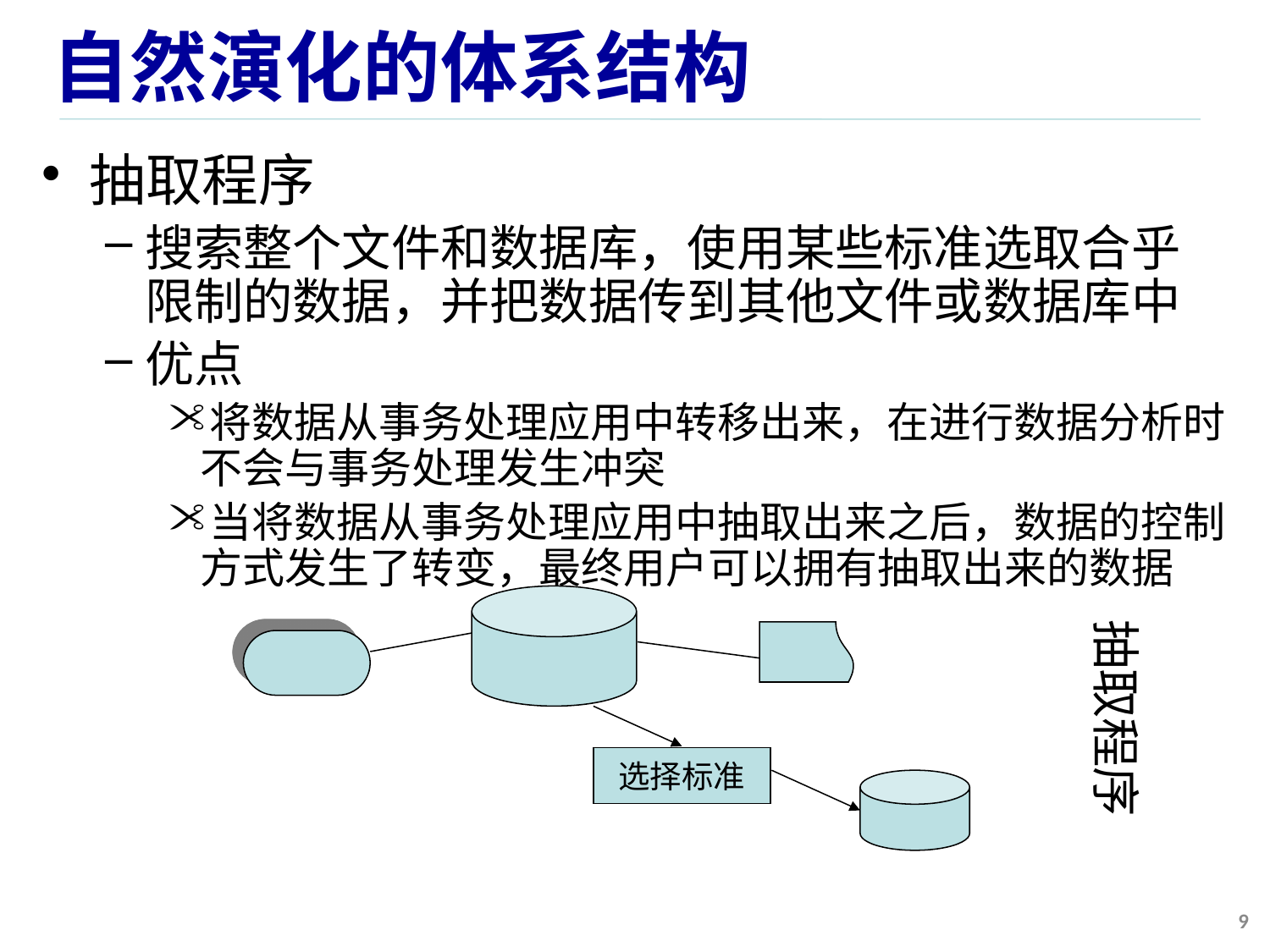

# 自然演化的体系结构
抽取程序
搜索整个文件和数据库，使用某些标准选取合乎限制的数据，并把数据传到其他文件或数据库中
优点
将数据从事务处理应用中转移出来，在进行数据分析时不会与事务处理发生冲突
当将数据从事务处理应用中抽取出来之后，数据的控制方式发生了转变，最终用户可以拥有抽取出来的数据

选择标准

抽取程序
9